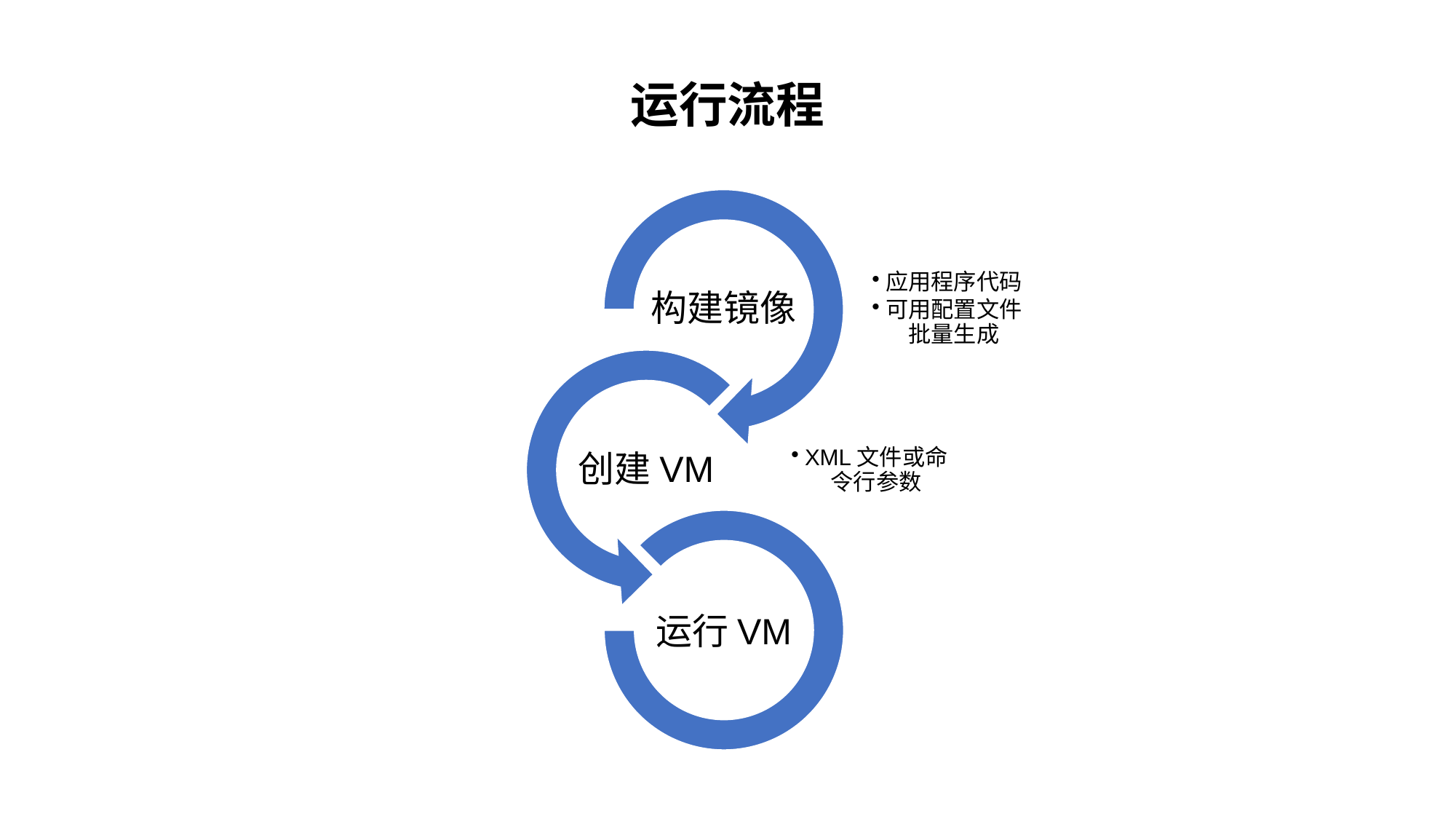

运行流程
应用程序代码
可用配置文件批量生成
构建镜像
XML文件或命令行参数
创建VM
运行VM